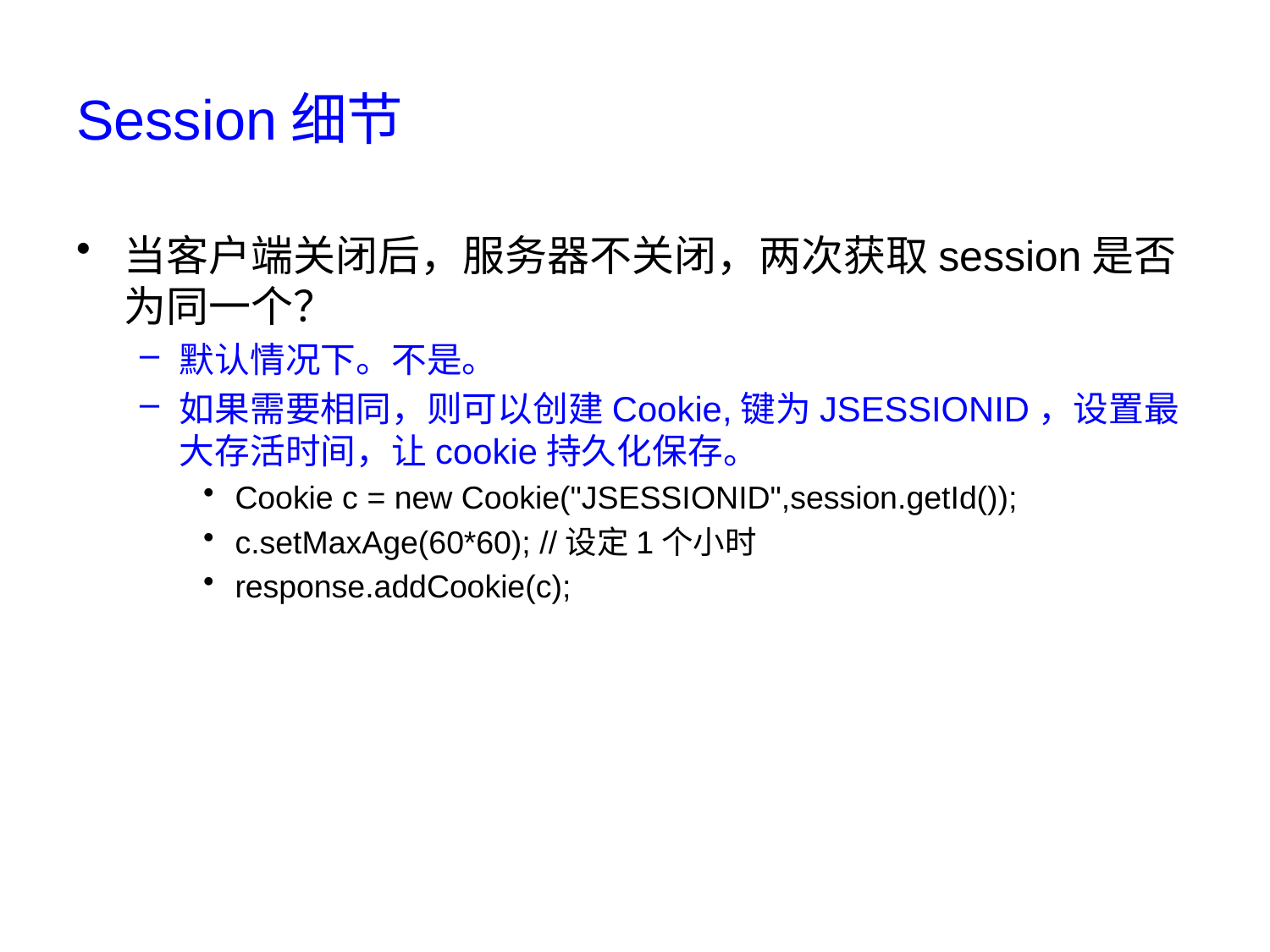

# Session细节
当客户端关闭后，服务器不关闭，两次获取session是否为同一个？
默认情况下。不是。
如果需要相同，则可以创建Cookie,键为JSESSIONID，设置最大存活时间，让cookie持久化保存。
Cookie c = new Cookie("JSESSIONID",session.getId());
c.setMaxAge(60*60); //设定1个小时
response.addCookie(c);